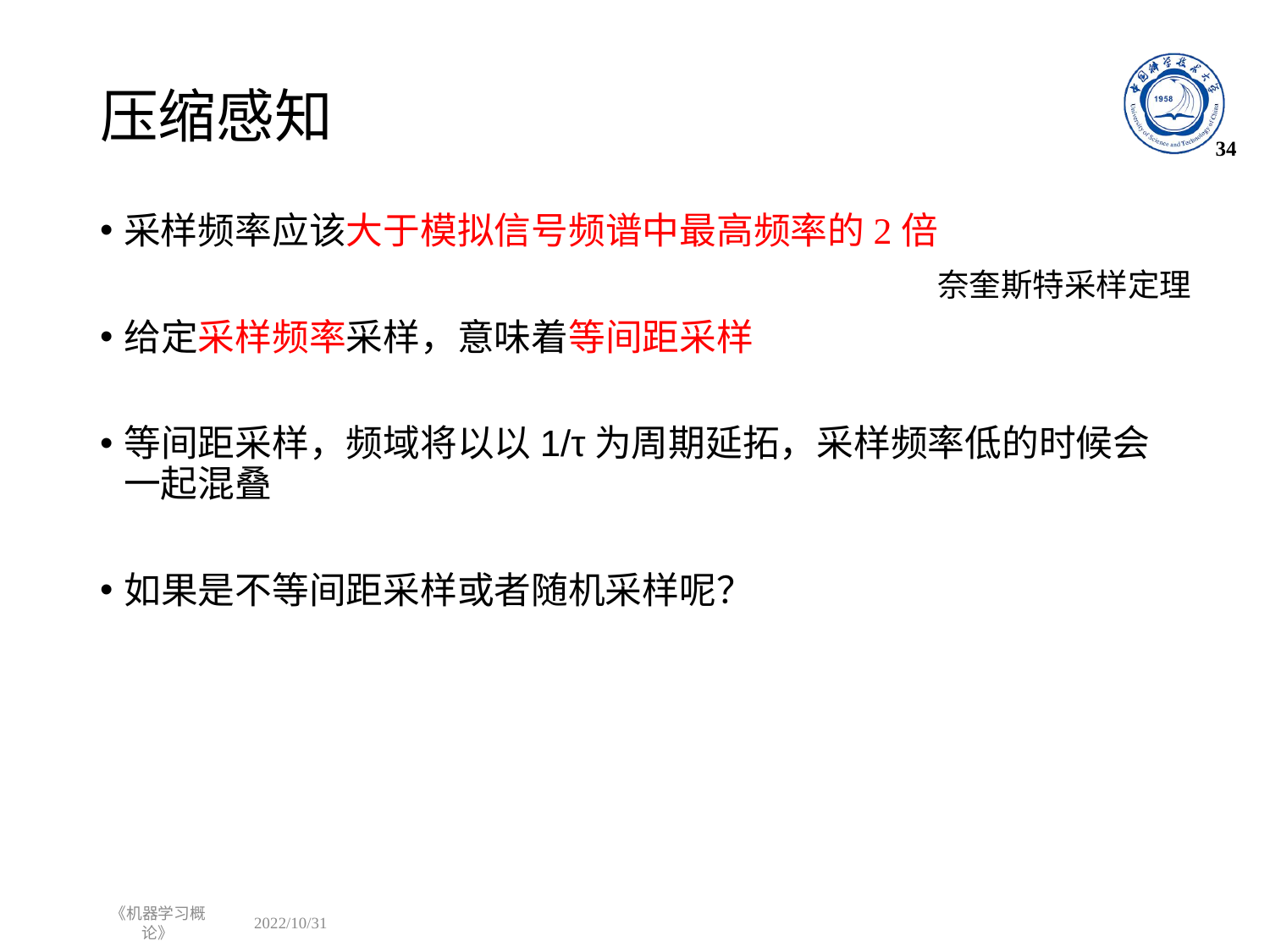

# 压缩感知
34
采样频率应该大于模拟信号频谱中最高频率的2倍

给定采样频率采样，意味着等间距采样

等间距采样，频域将以以1/τ为周期延拓，采样频率低的时候会一起混叠

如果是不等间距采样或者随机采样呢？
奈奎斯特采样定理
《机器学习概论》
2022/10/31